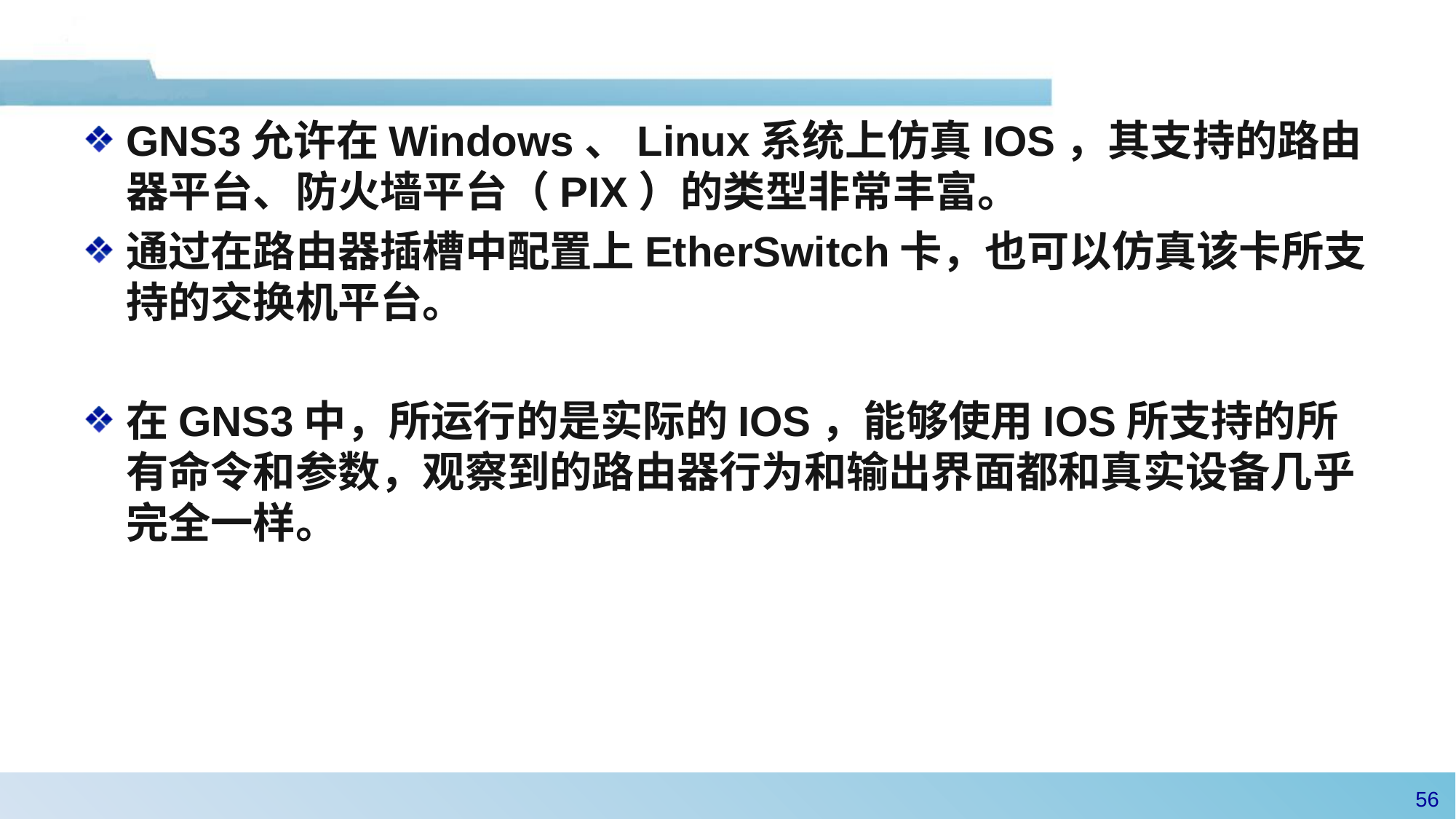

GNS3允许在Windows、Linux系统上仿真IOS，其支持的路由器平台、防火墙平台（PIX）的类型非常丰富。
通过在路由器插槽中配置上EtherSwitch卡，也可以仿真该卡所支持的交换机平台。

在GNS3中，所运行的是实际的IOS，能够使用IOS所支持的所有命令和参数，观察到的路由器行为和输出界面都和真实设备几乎完全一样。
56